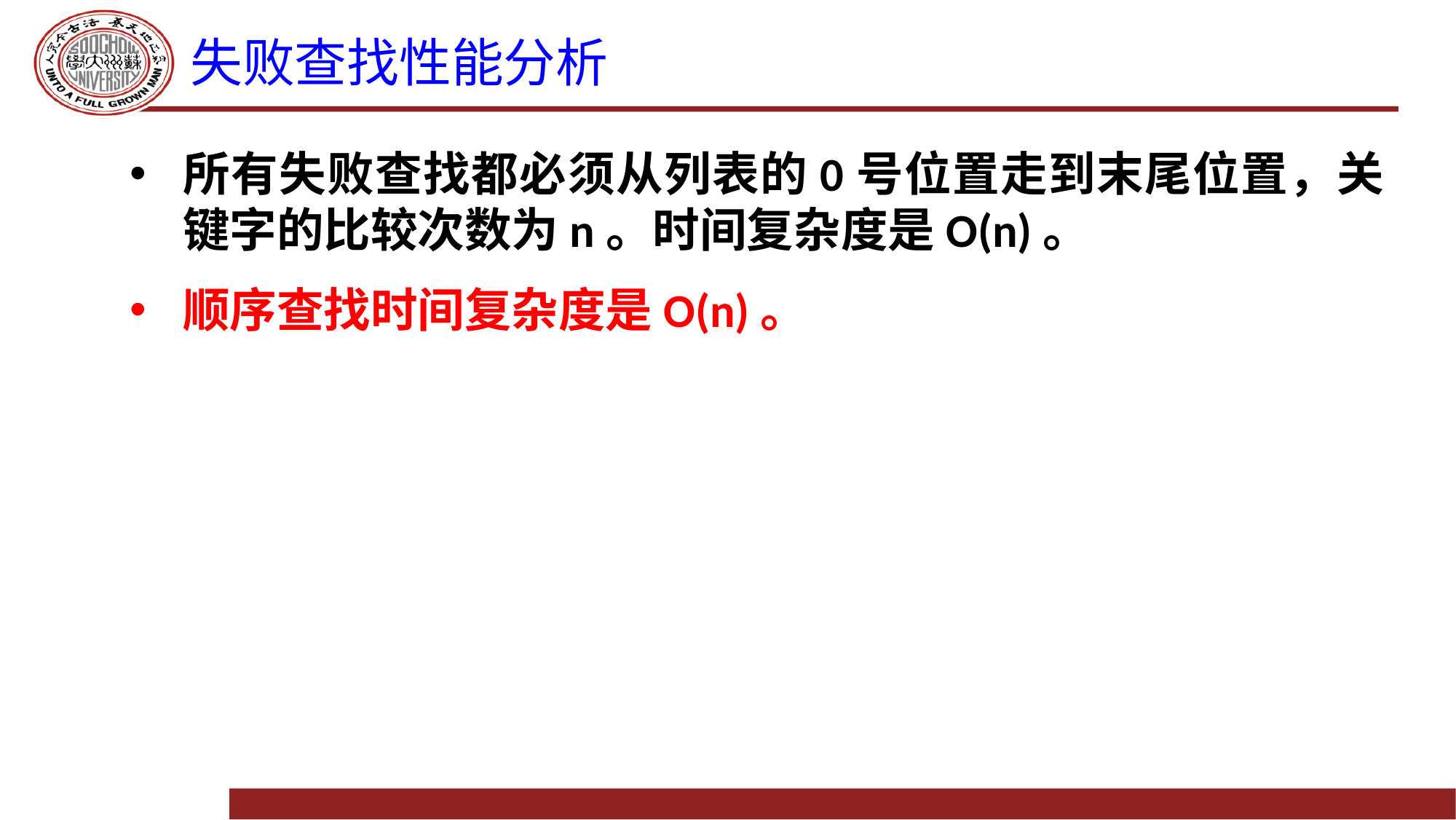

# 失败查找性能分析
所有失败查找都必须从列表的0号位置走到末尾位置，关键字的比较次数为n。时间复杂度是O(n)。
顺序查找时间复杂度是O(n)。